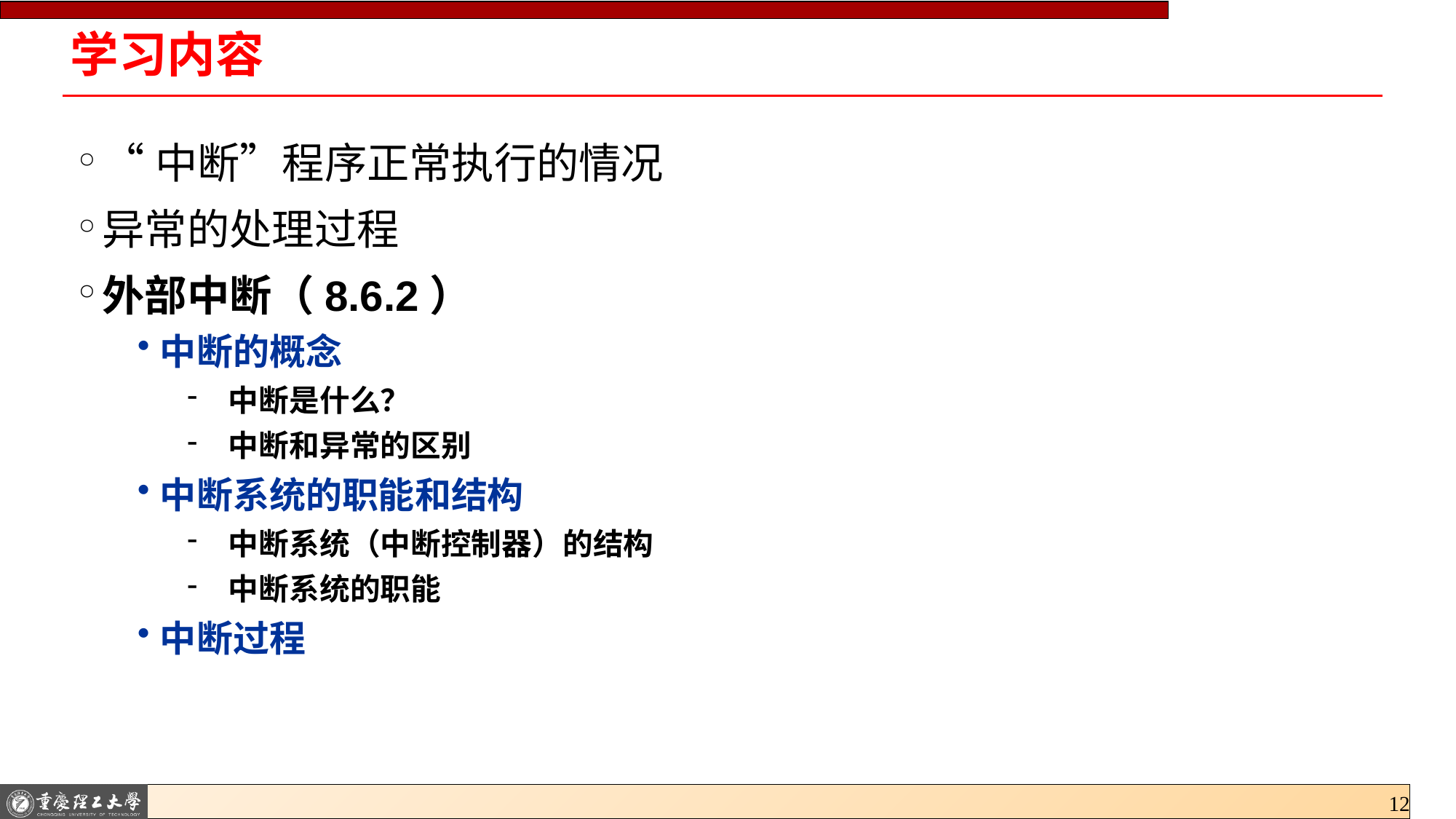

# 学习内容
“中断”程序正常执行的情况
异常的处理过程
外部中断（8.6.2）
中断的概念
中断是什么？
中断和异常的区别
中断系统的职能和结构
中断系统（中断控制器）的结构
中断系统的职能
中断过程